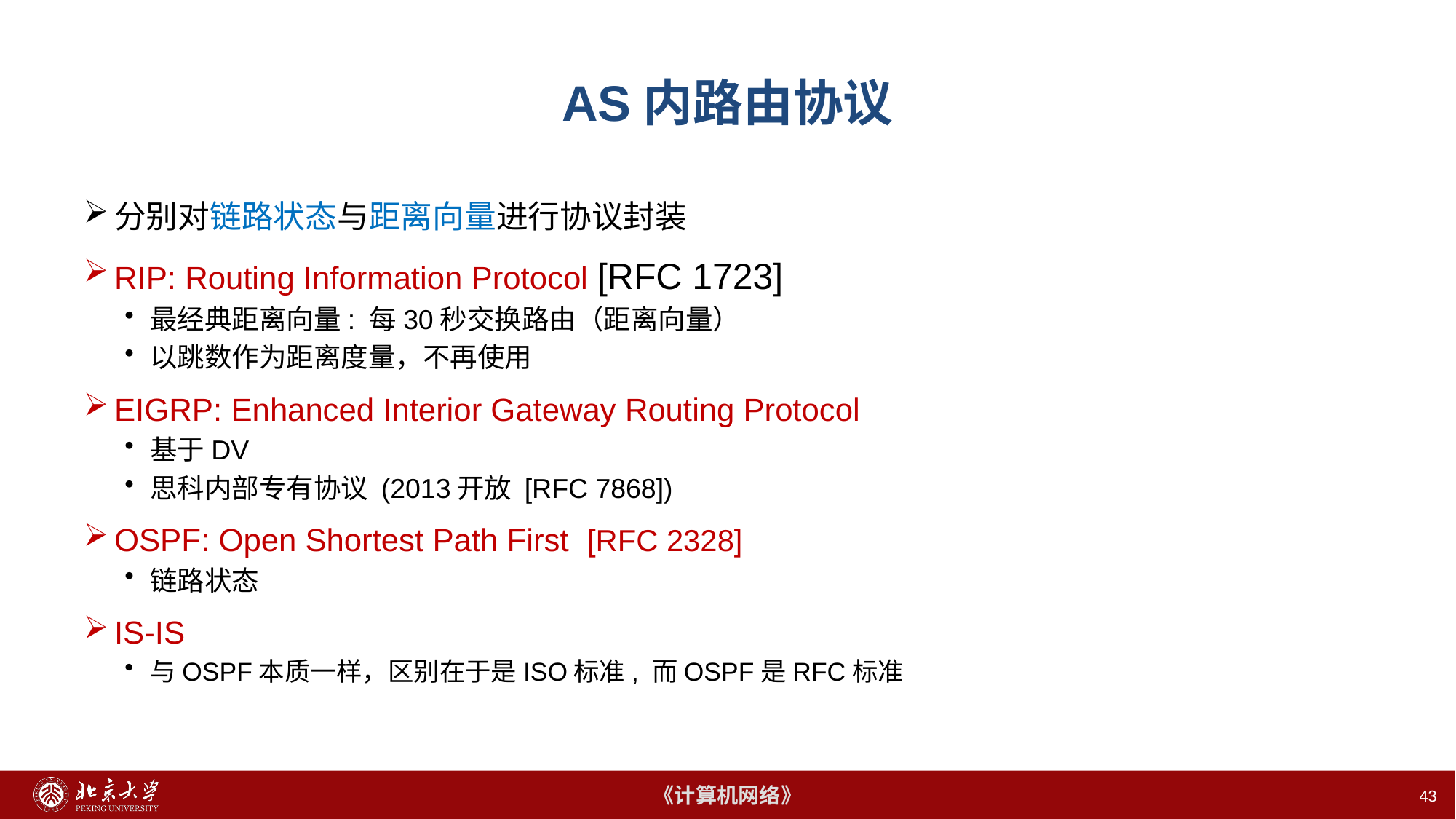

# AS内路由协议
分别对链路状态与距离向量进行协议封装
RIP: Routing Information Protocol [RFC 1723]
最经典距离向量: 每30秒交换路由（距离向量）
以跳数作为距离度量，不再使用
EIGRP: Enhanced Interior Gateway Routing Protocol
基于DV
思科内部专有协议 (2013开放 [RFC 7868])
OSPF: Open Shortest Path First  [RFC 2328]
链路状态
IS-IS
与OSPF本质一样，区别在于是ISO标准, 而OSPF是RFC标准
43